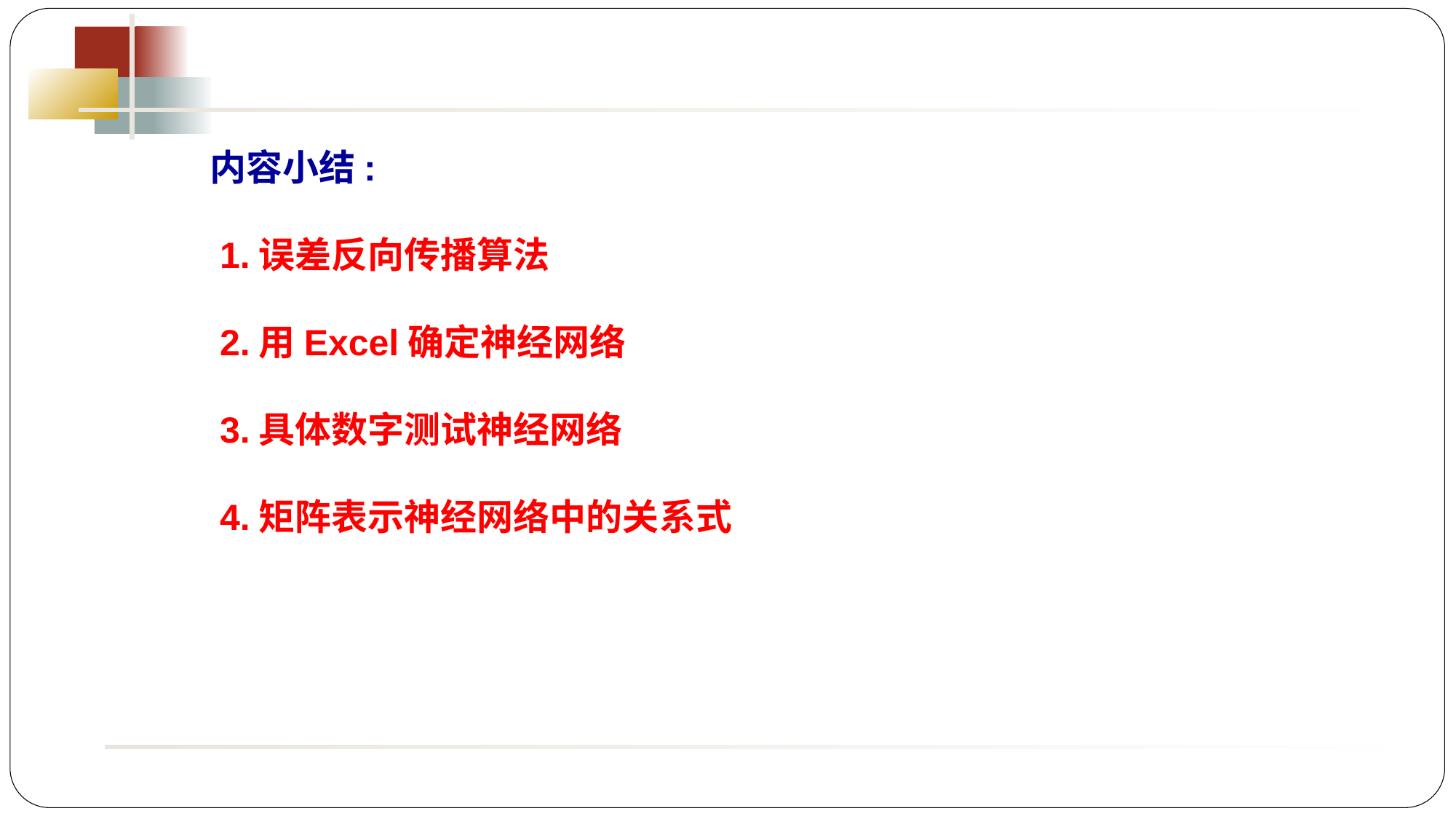

内容小结:
 1.误差反向传播算法
 2.用Excel确定神经网络
 3.具体数字测试神经网络
 4.矩阵表示神经网络中的关系式